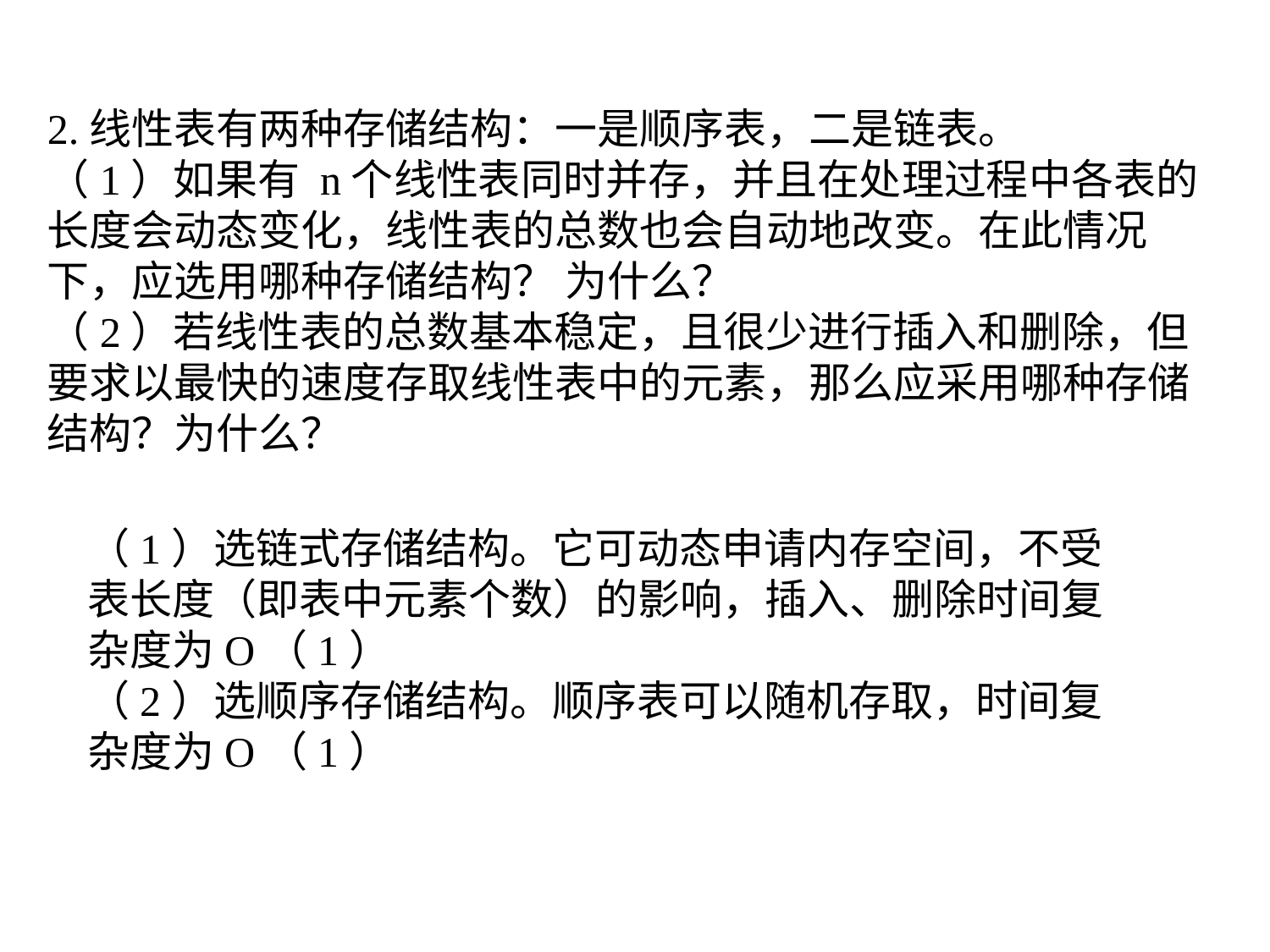

2.线性表有两种存储结构：一是顺序表，二是链表。
（1）如果有 n个线性表同时并存，并且在处理过程中各表的长度会动态变化，线性表的总数也会自动地改变。在此情况下，应选用哪种存储结构？ 为什么？
（2）若线性表的总数基本稳定，且很少进行插入和删除，但要求以最快的速度存取线性表中的元素，那么应采用哪种存储结构？为什么？

（1）选链式存储结构。它可动态申请内存空间，不受表长度（即表中元素个数）的影响，插入、删除时间复杂度为O（1）
（2）选顺序存储结构。顺序表可以随机存取，时间复杂度为O（1）